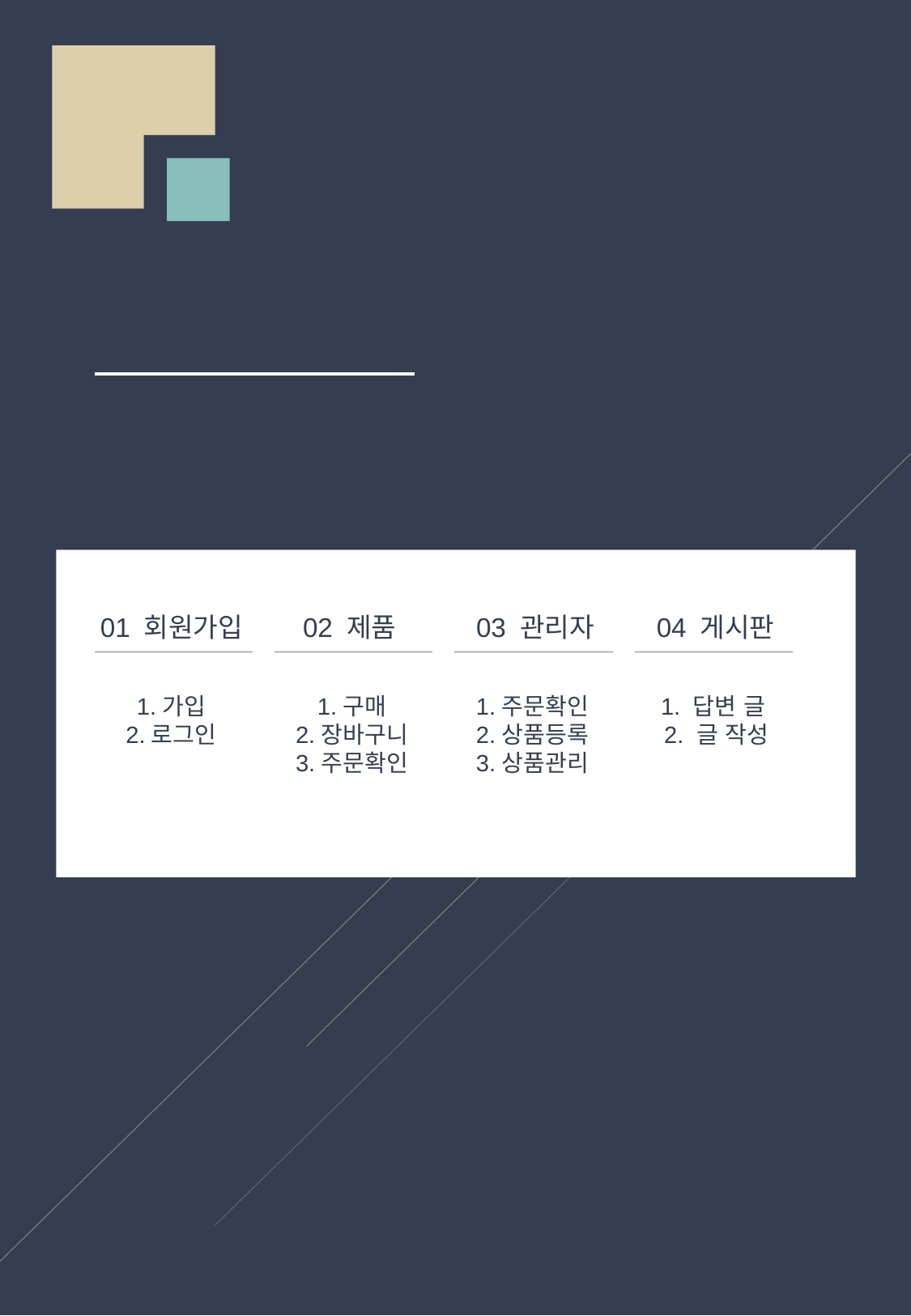

WEB 프렌즈팝 보고서
기능

01 회원가입
02 제품
03 관리자
04 게시판
1.가입
2.로그인
1.구매
2.장바구니
3.주문확인
1.주문확인
2.상품등록
3.상품관리
1. 답변 글
 2. 글 작성